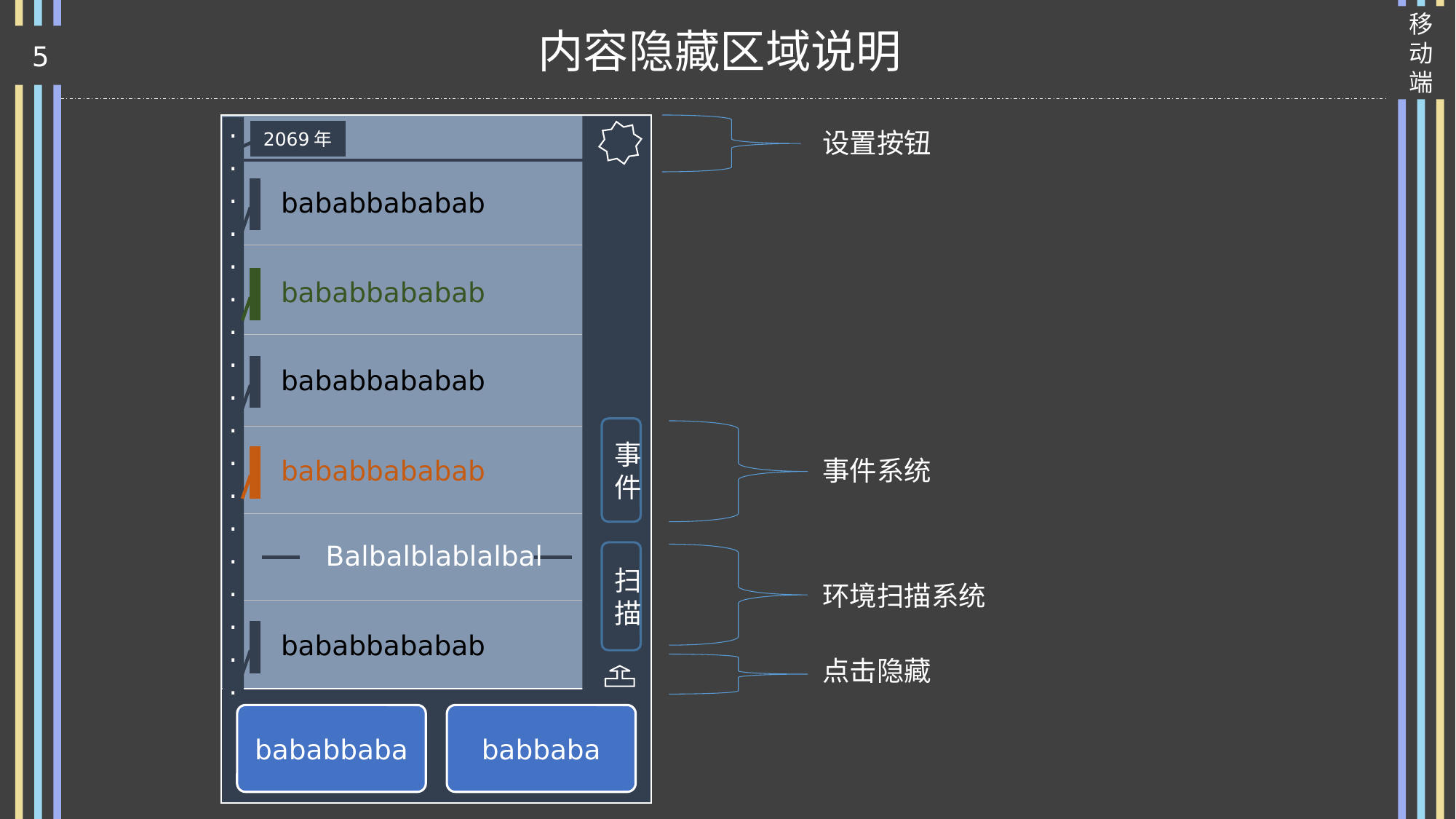

移动端
内容隐藏区域说明
5

.
.
.
.
.
.
.
.
.
.
.
.
.
.
.
.
.
.
设置按钮

2069年

bababbababab

bababbababab

bababbababab

事件

bababbababab
事件系统
Balbalblablalbal

扫描

环境扫描系统

bababbababab
点击隐藏

bababbaba
babbaba